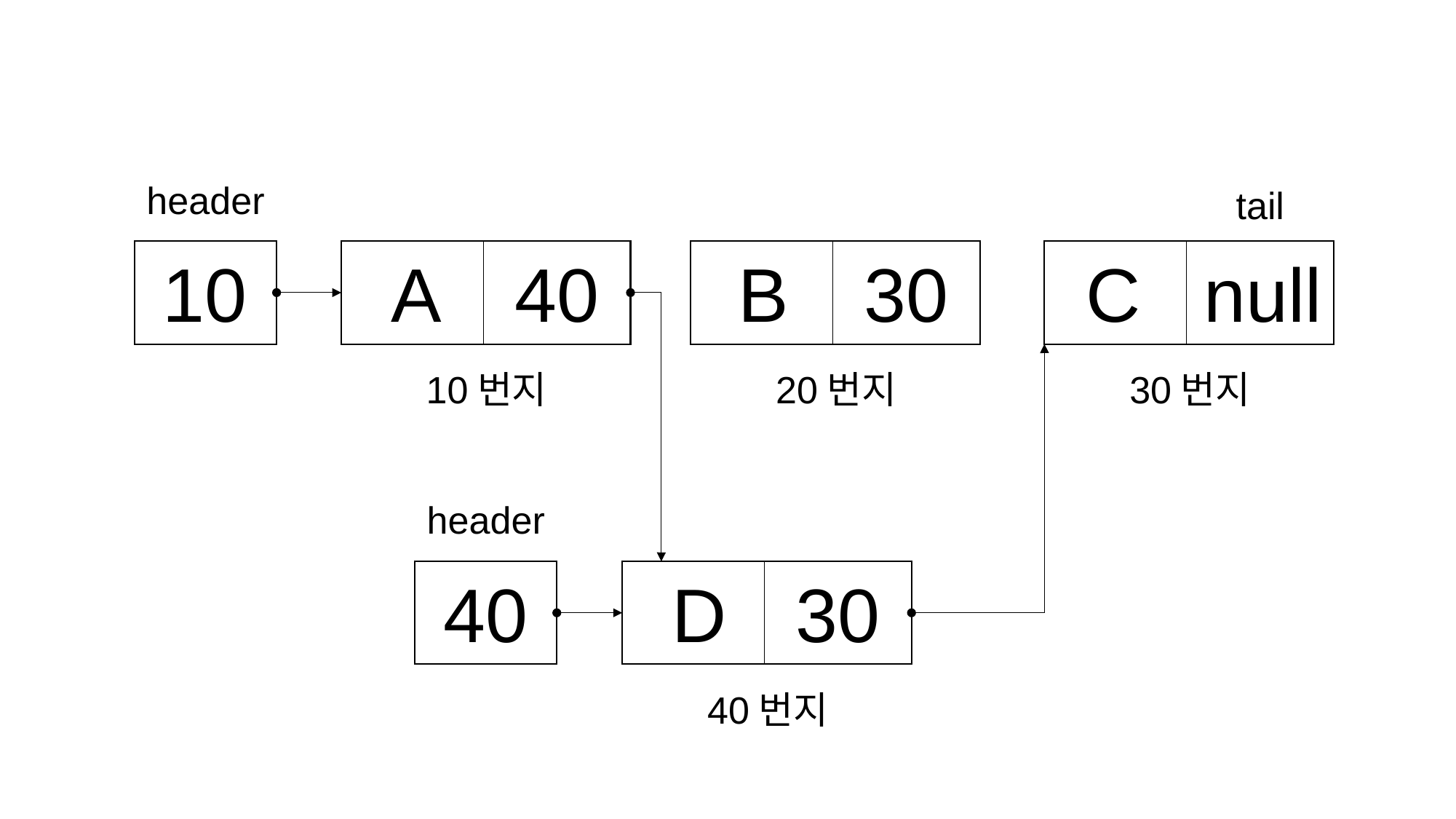

header
tail

10

A
40

B
30

C
null
10번지
20번지
30번지
header

40

D
30
40번지